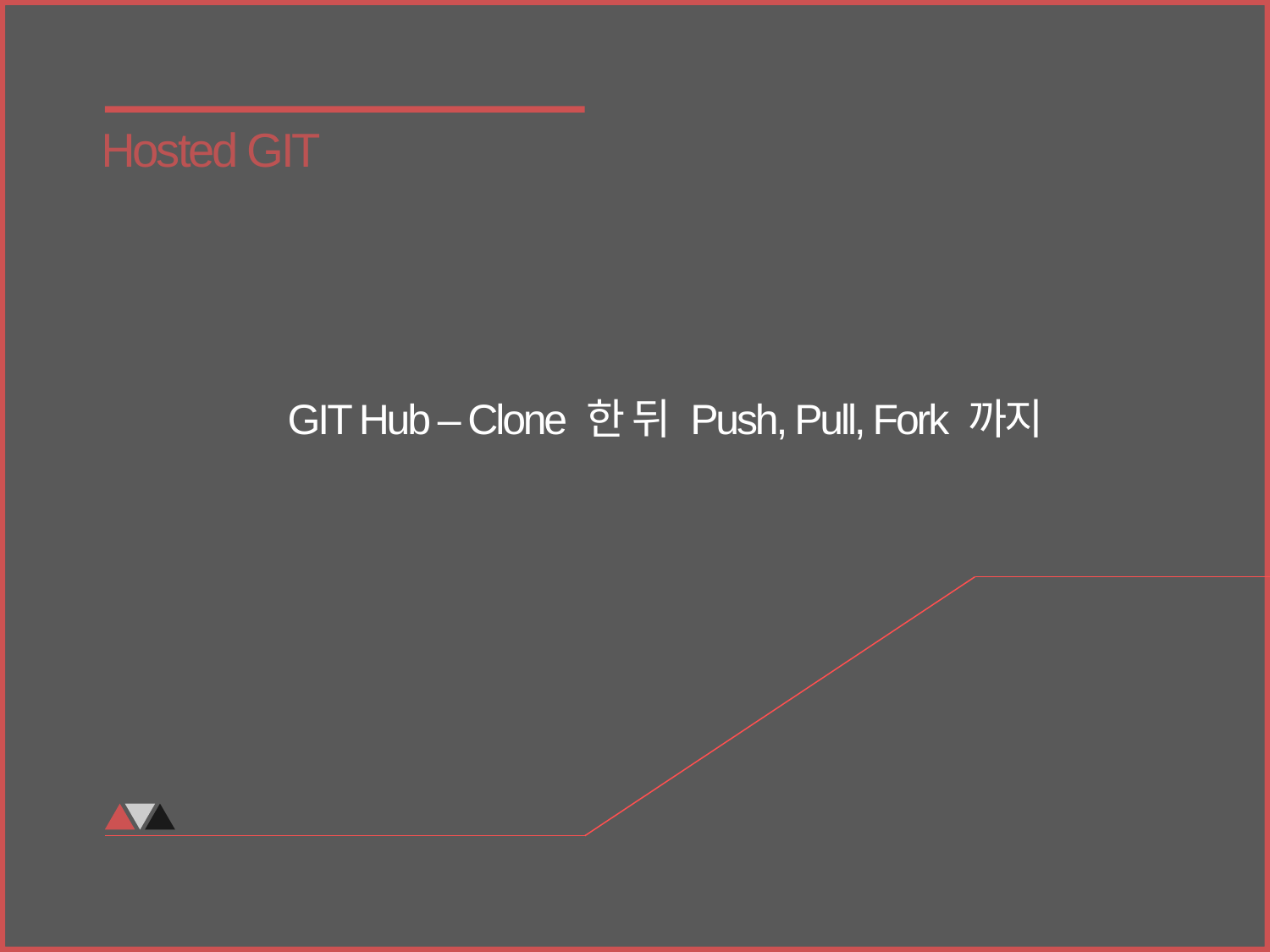

Hosted GIT
GIT Hub – Clone 한 뒤 Push, Pull, Fork 까지